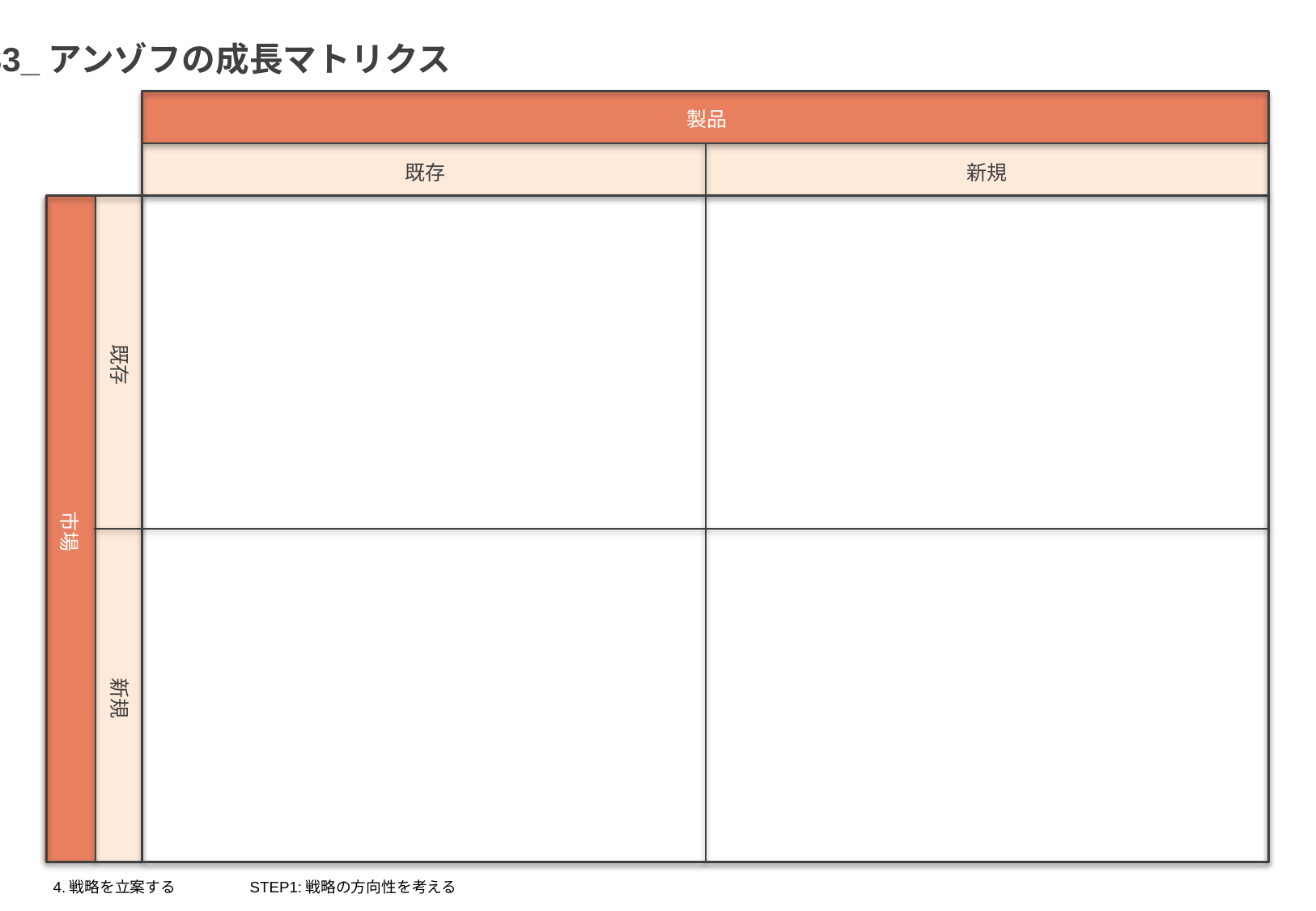

33_アンゾフの成長マトリクス

製品

既存
新規

既存
市場
新規
4.戦略を立案する
STEP1:戦略の方向性を考える